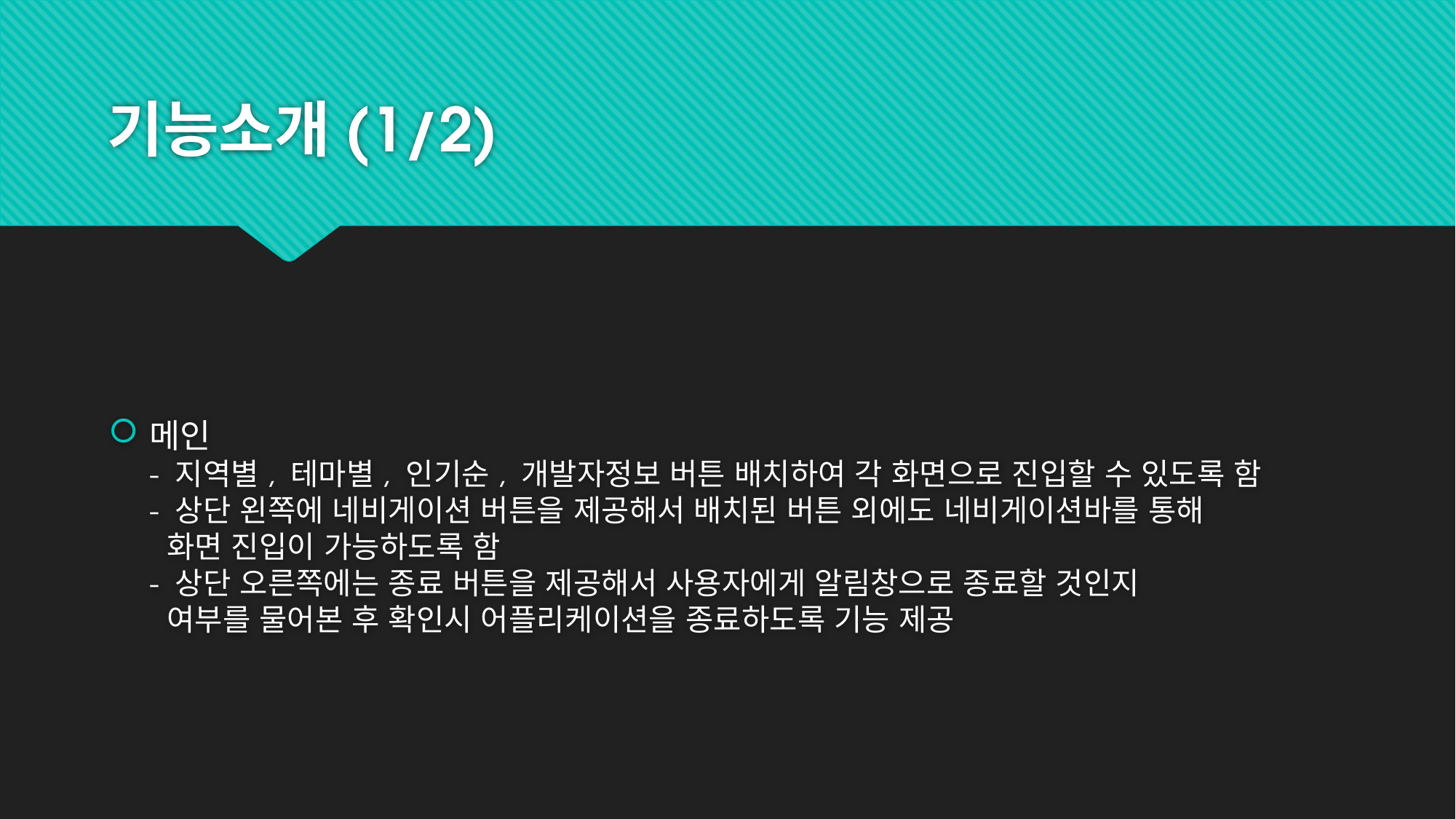

# 기능소개(1/2)
메인
- 지역별, 테마별, 인기순, 개발자정보 버튼 배치하여 각 화면으로 진입할 수 있도록 함
- 상단 왼쪽에 네비게이션 버튼을 제공해서 배치된 버튼 외에도 네비게이션바를 통해
  화면 진입이 가능하도록 함
- 상단 오른쪽에는 종료 버튼을 제공해서 사용자에게 알림창으로 종료할 것인지
  여부를 물어본 후 확인시 어플리케이션을 종료하도록 기능 제공